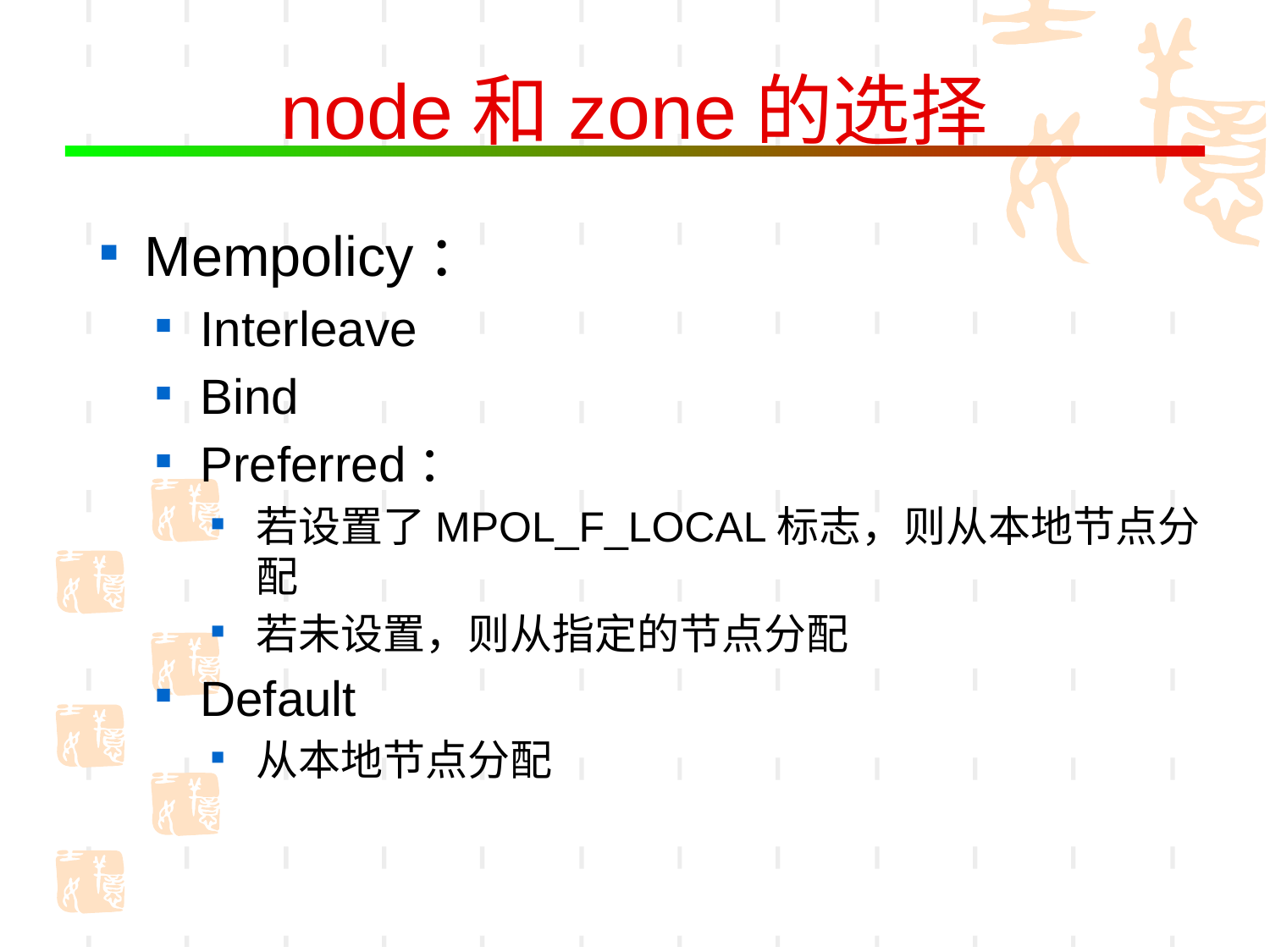

# node和zone的选择
Mempolicy：
Interleave
Bind
Preferred：
若设置了MPOL_F_LOCAL标志，则从本地节点分配
若未设置，则从指定的节点分配
Default
从本地节点分配